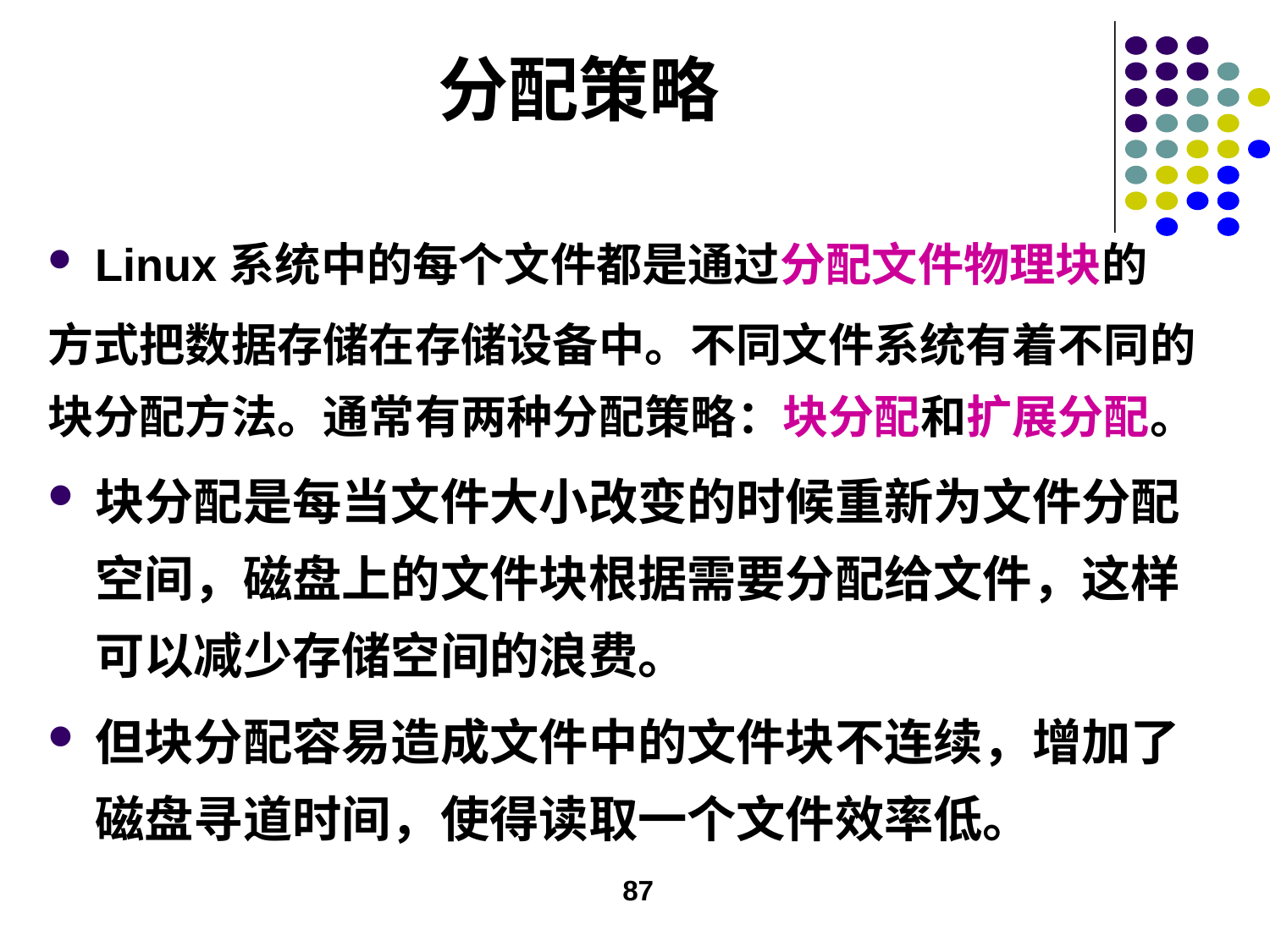

# 分配策略
Linux系统中的每个文件都是通过分配文件物理块的
方式把数据存储在存储设备中。不同文件系统有着不同的块分配方法。通常有两种分配策略：块分配和扩展分配。
块分配是每当文件大小改变的时候重新为文件分配空间，磁盘上的文件块根据需要分配给文件，这样可以减少存储空间的浪费。
但块分配容易造成文件中的文件块不连续，增加了磁盘寻道时间，使得读取一个文件效率低。

87